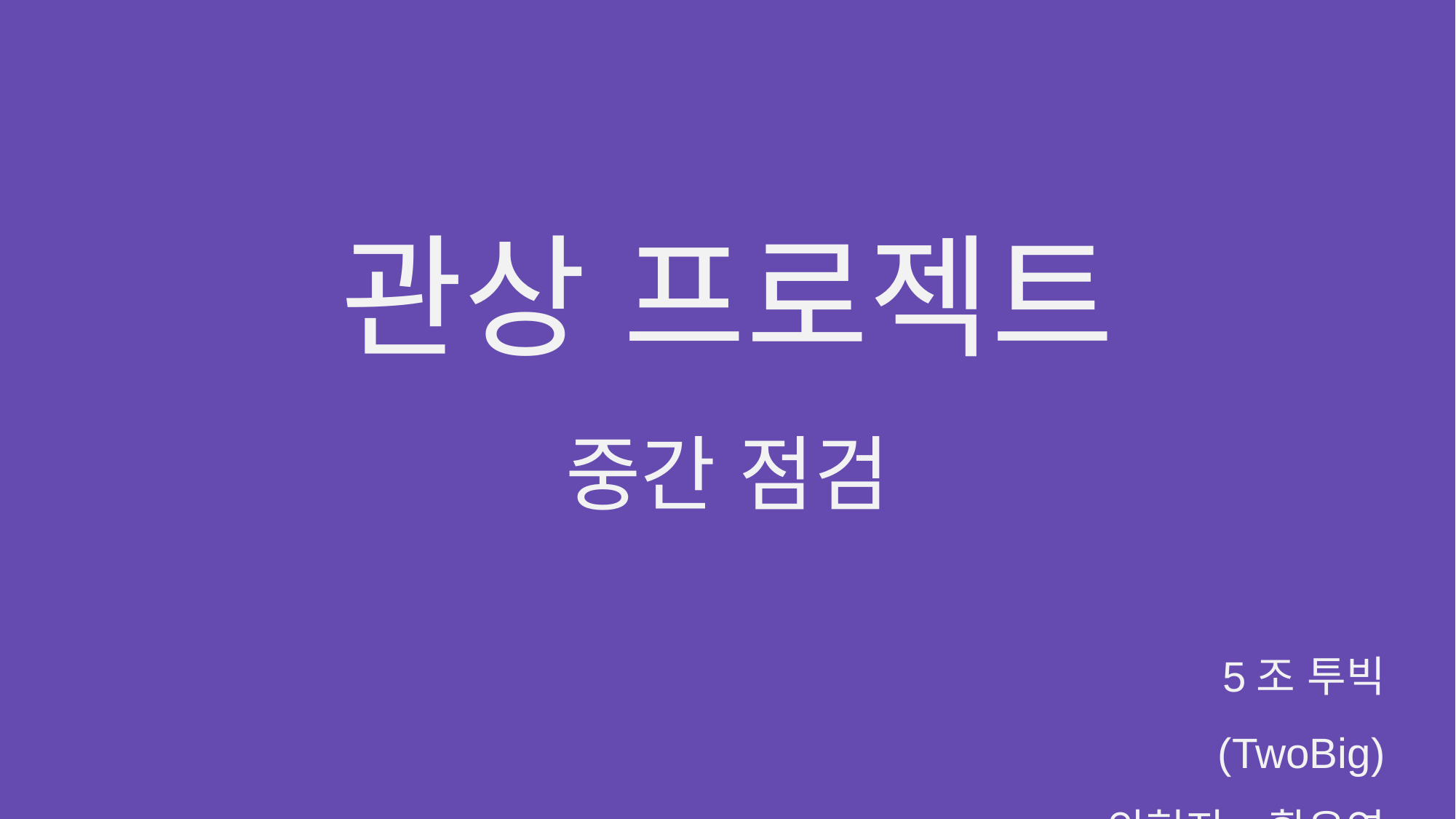

관상 프로젝트
중간 점검
5조 투빅 (TwoBig)
안현지, 황유연